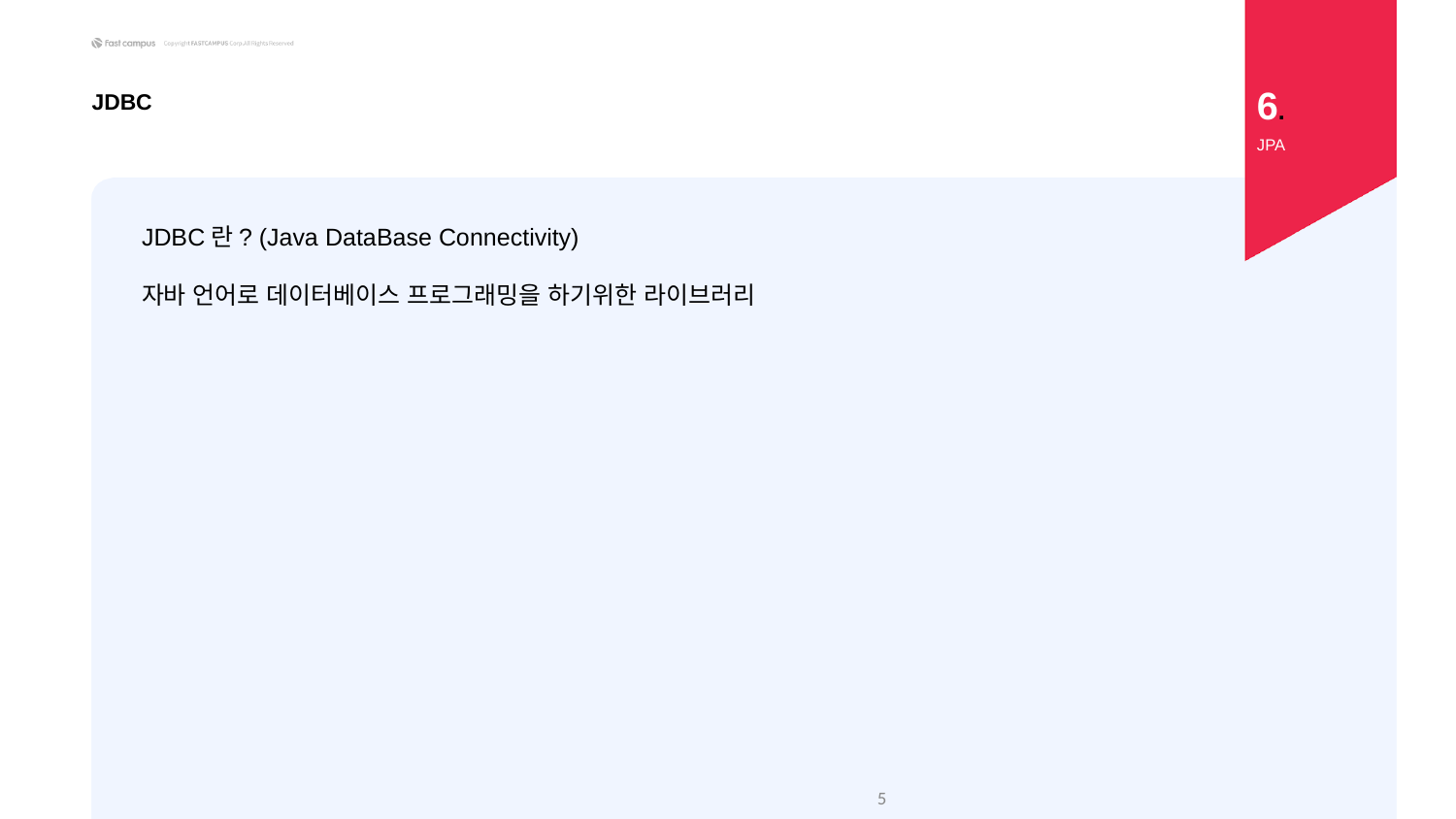

6.
JDBC
JPA
JDBC란? (Java DataBase Connectivity)

자바 언어로 데이터베이스 프로그래밍을 하기위한 라이브러리

5